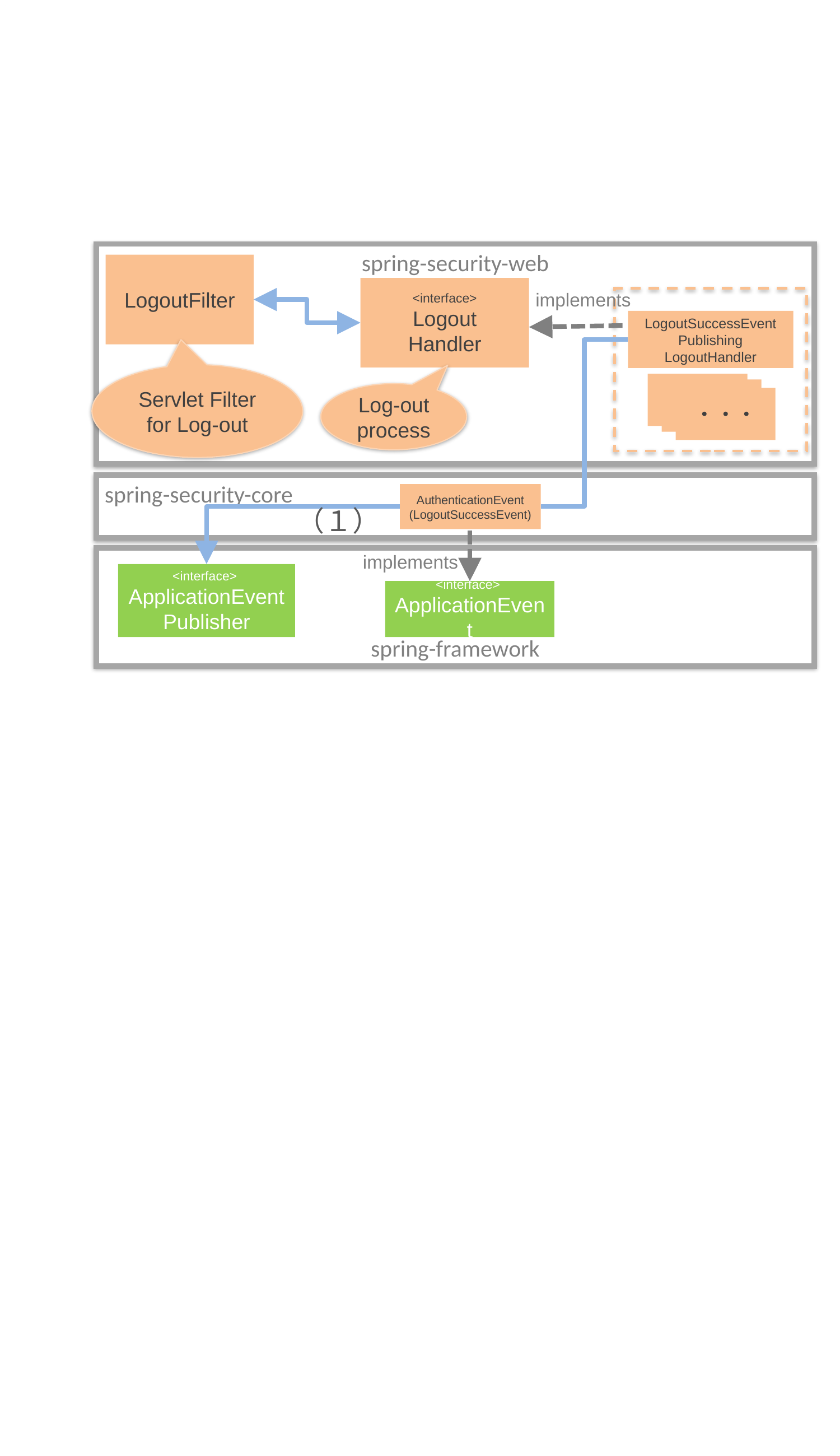

spring-security-web
LogoutFilter
<interface>
Logout
Handler
implements

LogoutSuccessEvent
Publishing
LogoutHandler
Servlet Filter
for Log-out
・・・
・・・
Log-out
process
・・・
spring-security-core
AuthenticationEvent
(LogoutSuccessEvent)
（１）
implements
spring-framework
<interface>
ApplicationEvent
Publisher
<interface>
ApplicationEvent